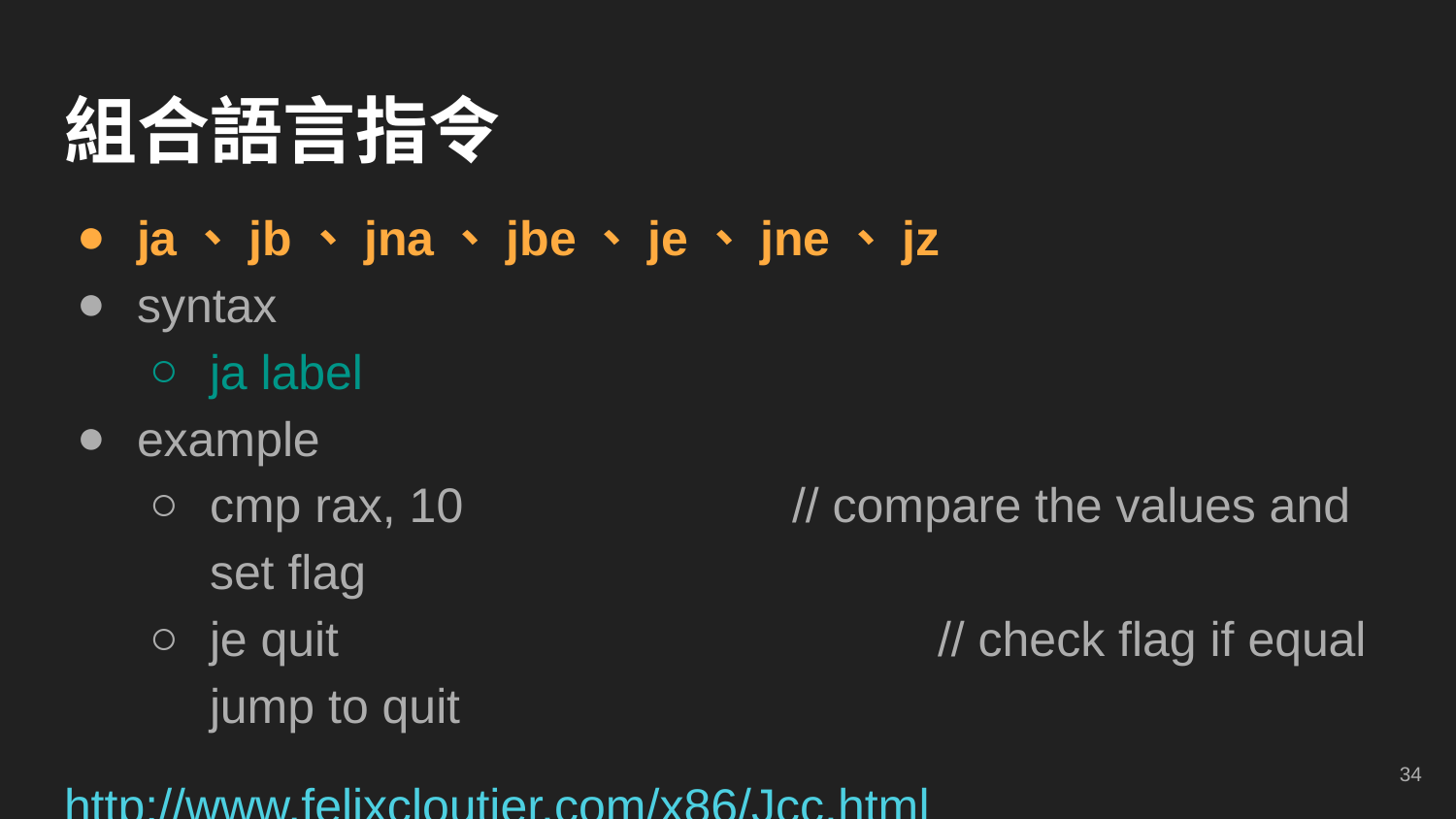

# 組合語言指令
ja、jb、jna、jbe、je、jne、jz
syntax
ja label
example
cmp rax, 10			// compare the values and set flag
je quit					// check flag if equal jump to quit
http://www.felixcloutier.com/x86/Jcc.html
34